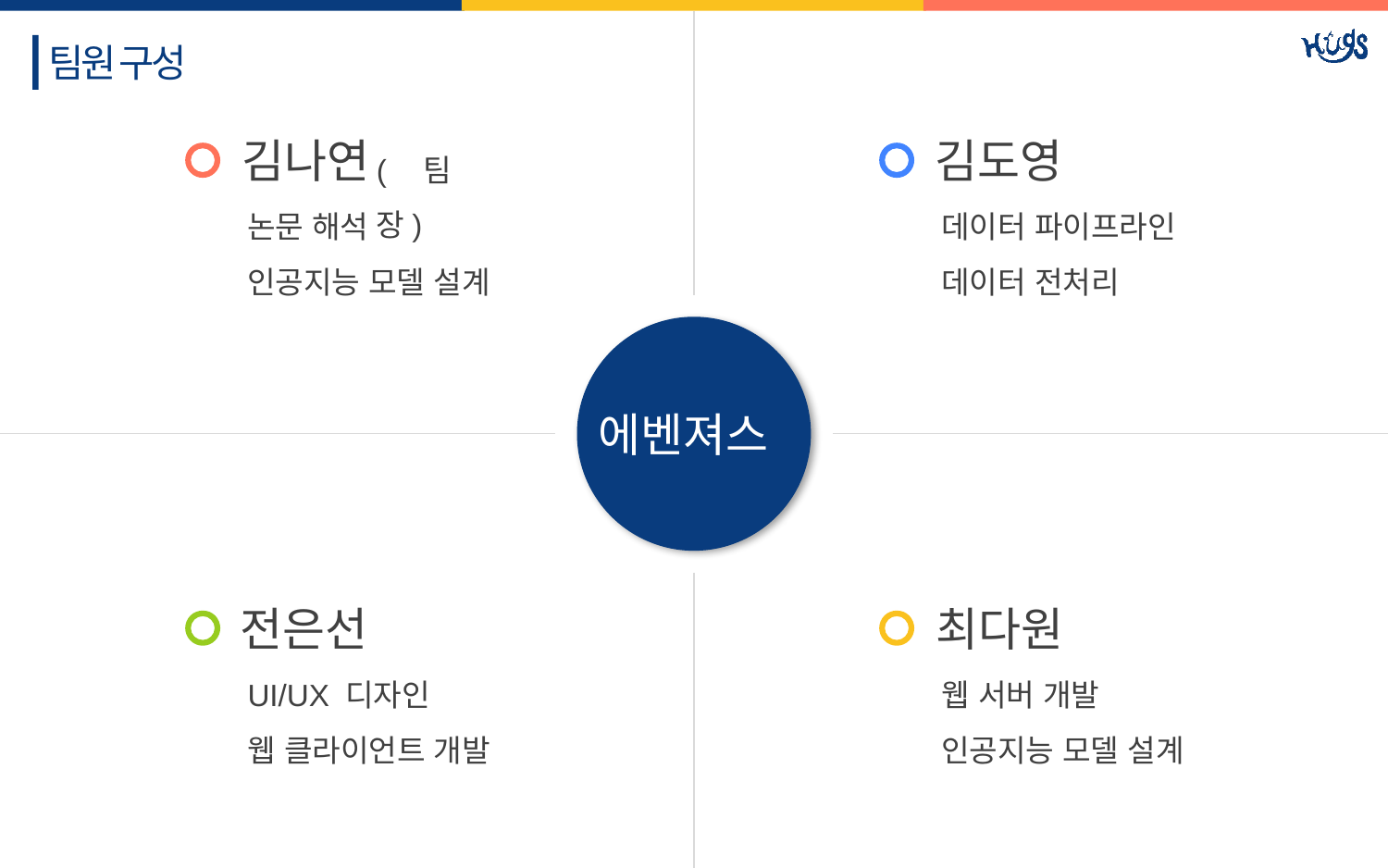

팀원 구성

김나연
(팀장)

논문 해석
인공지능 모델 설계
김도영

데이터 파이프라인
데이터 전처리

에벤져스
전은선

UI/UX 디자인
웹 클라이언트 개발
최다원

웹 서버 개발
인공지능 모델 설계